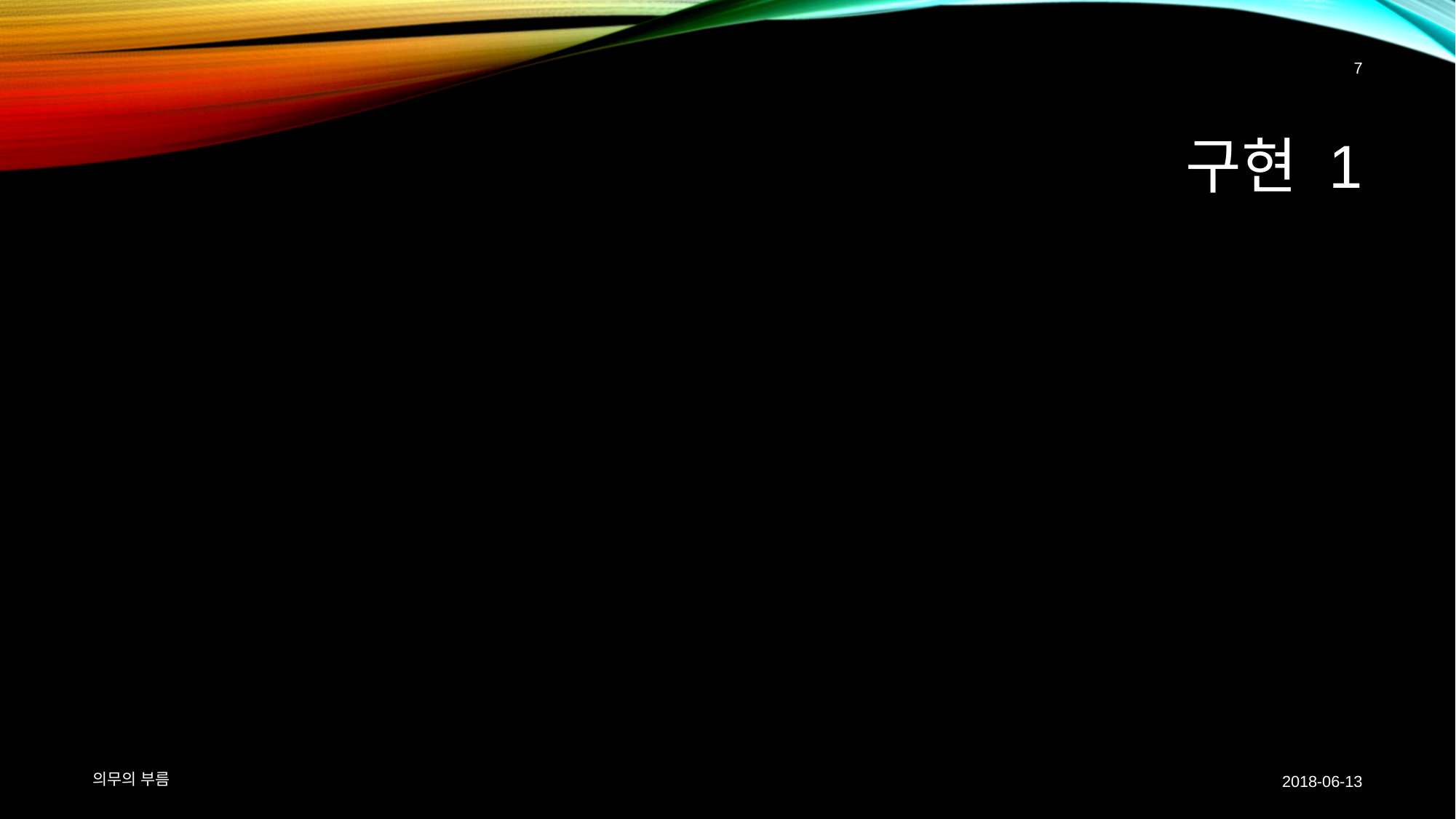

7
# 구현 1

의무의 부름
2018-06-13